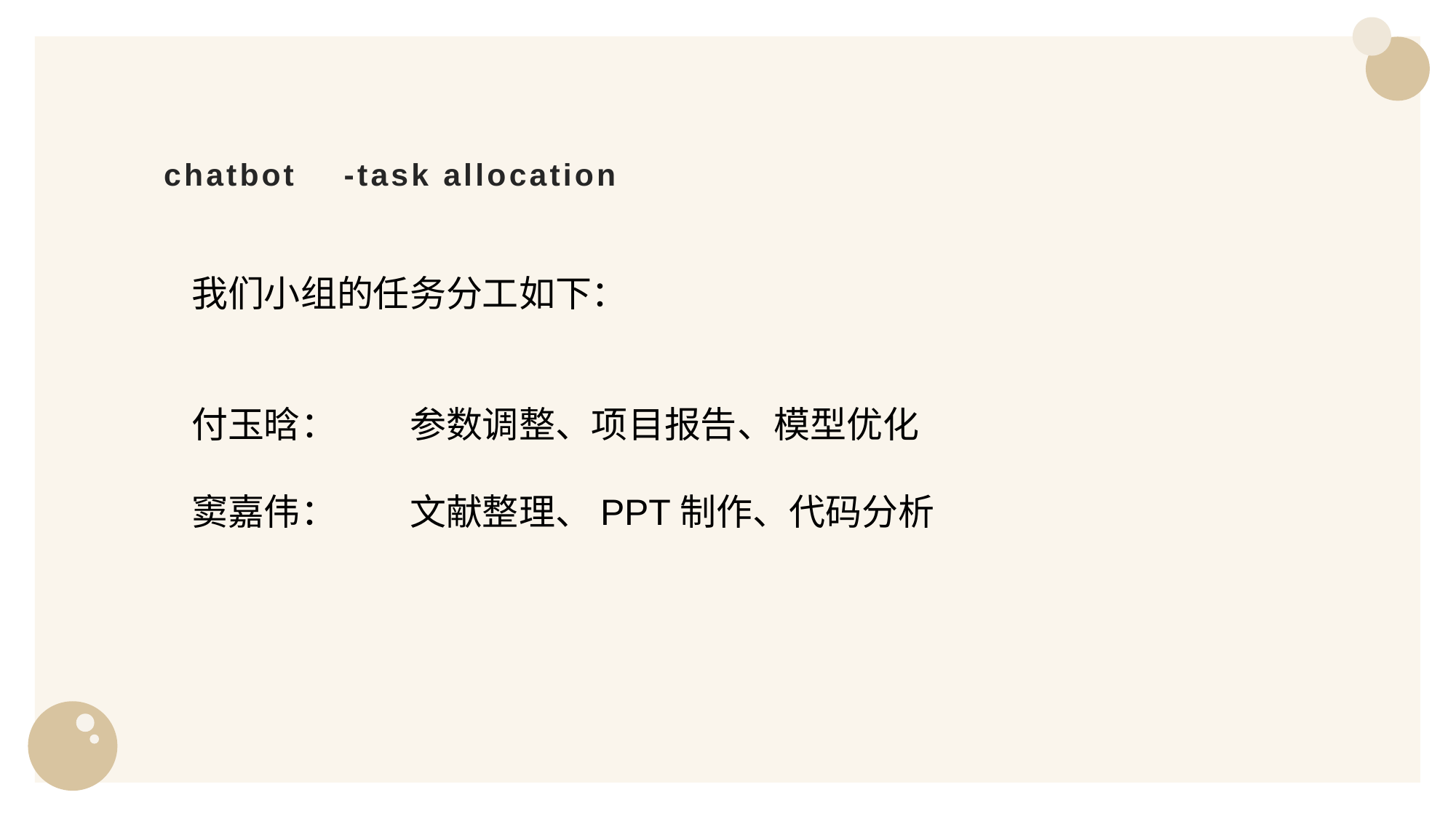

# chatbot    -task allocation
	我们小组的任务分工如下：

	付玉晗：	参数调整、项目报告、模型优化

	窦嘉伟：	文献整理、PPT制作、代码分析